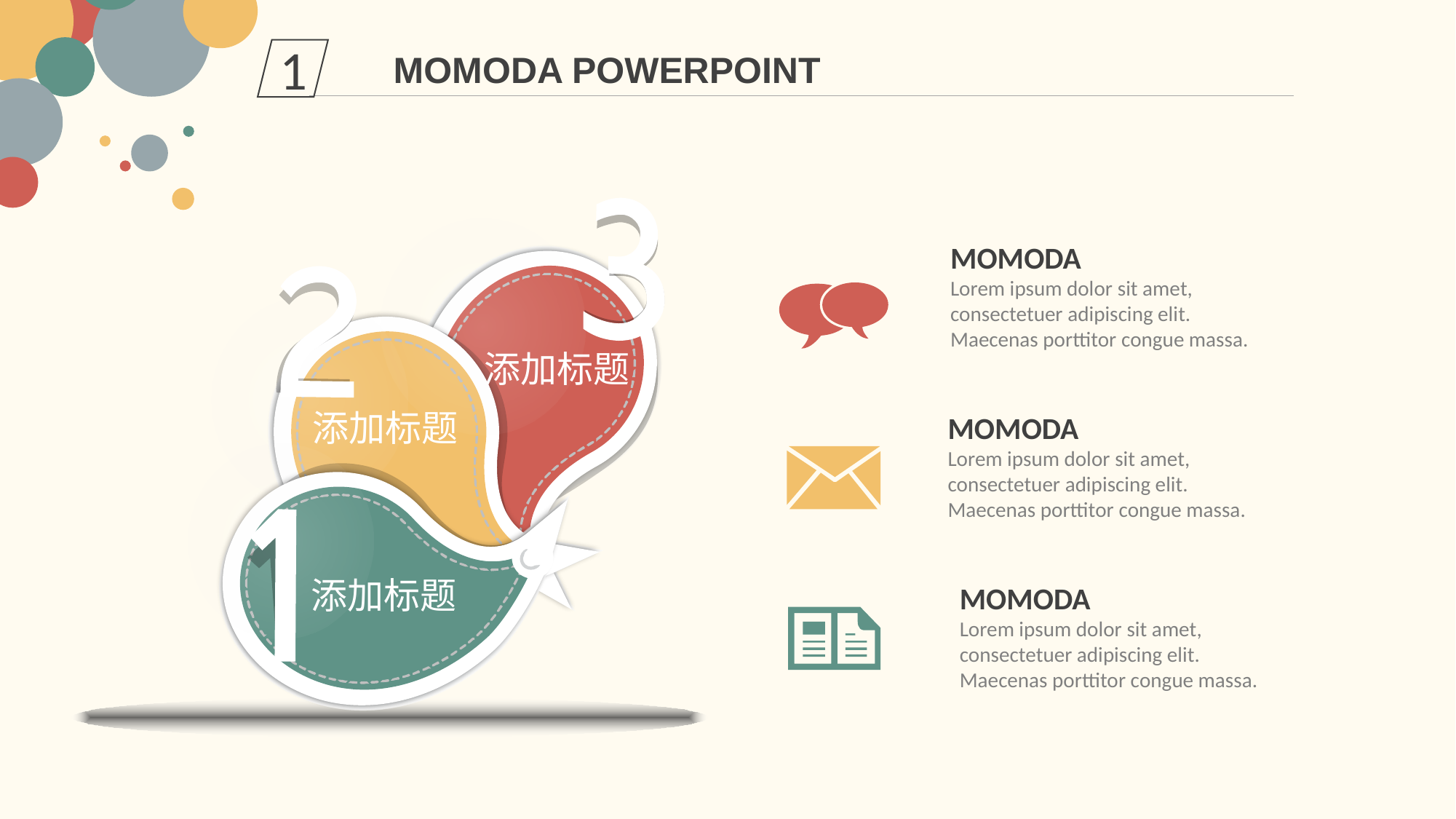

1
MOMODA POWERPOINT

MOMODA
Lorem ipsum dolor sit amet, consectetuer adipiscing elit. Maecenas porttitor congue massa.

添加标题
添加标题
MOMODA
Lorem ipsum dolor sit amet, consectetuer adipiscing elit. Maecenas porttitor congue massa.

添加标题
MOMODA
Lorem ipsum dolor sit amet, consectetuer adipiscing elit. Maecenas porttitor congue massa.